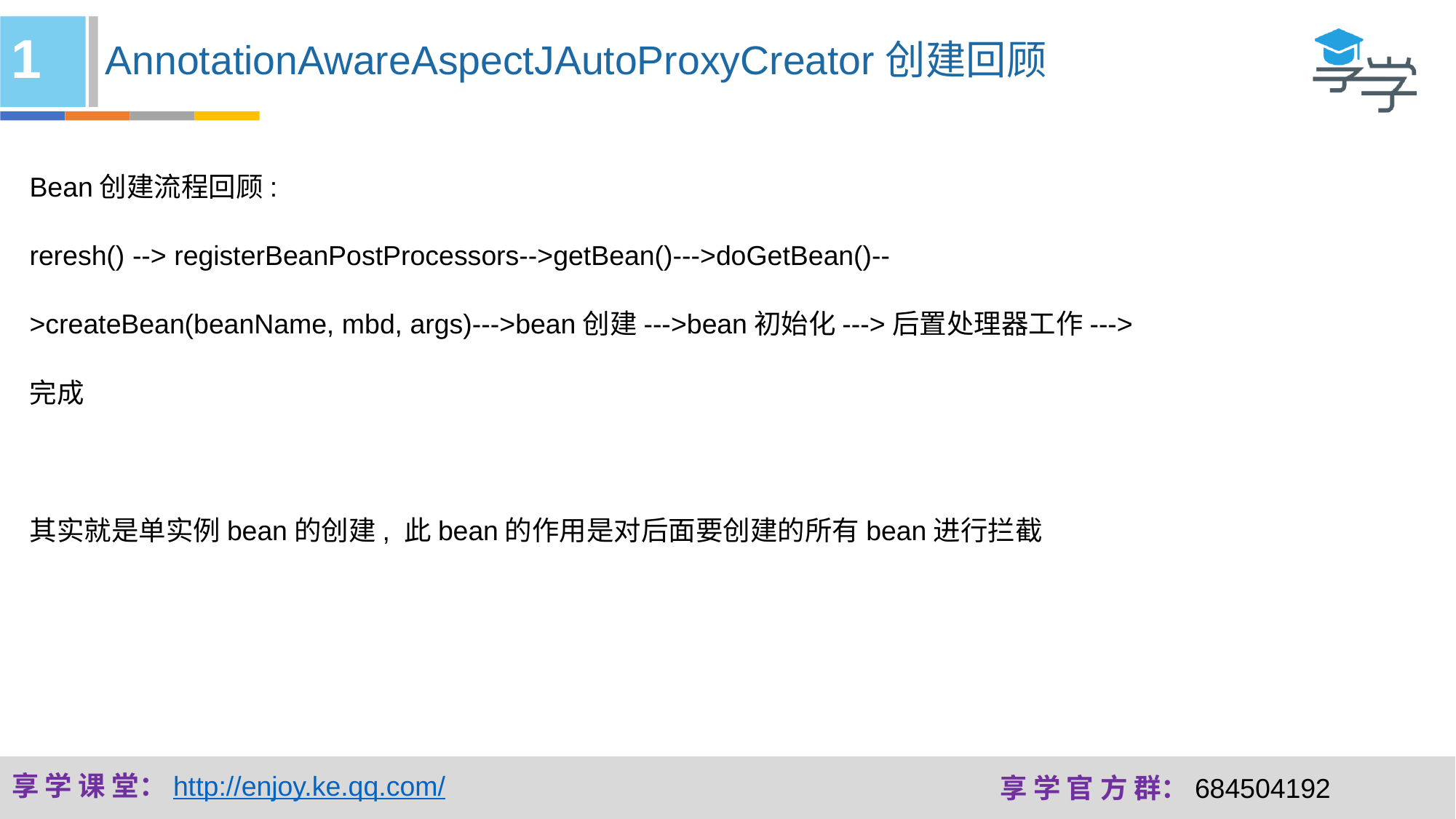

1
AnnotationAwareAspectJAutoProxyCreator创建回顾

Bean创建流程回顾:
reresh() --> registerBeanPostProcessors-->getBean()--->doGetBean()-->createBean(beanName, mbd, args)--->bean创建--->bean初始化--->后置处理器工作--->完成

其实就是单实例bean的创建, 此bean的作用是对后面要创建的所有bean进行拦截